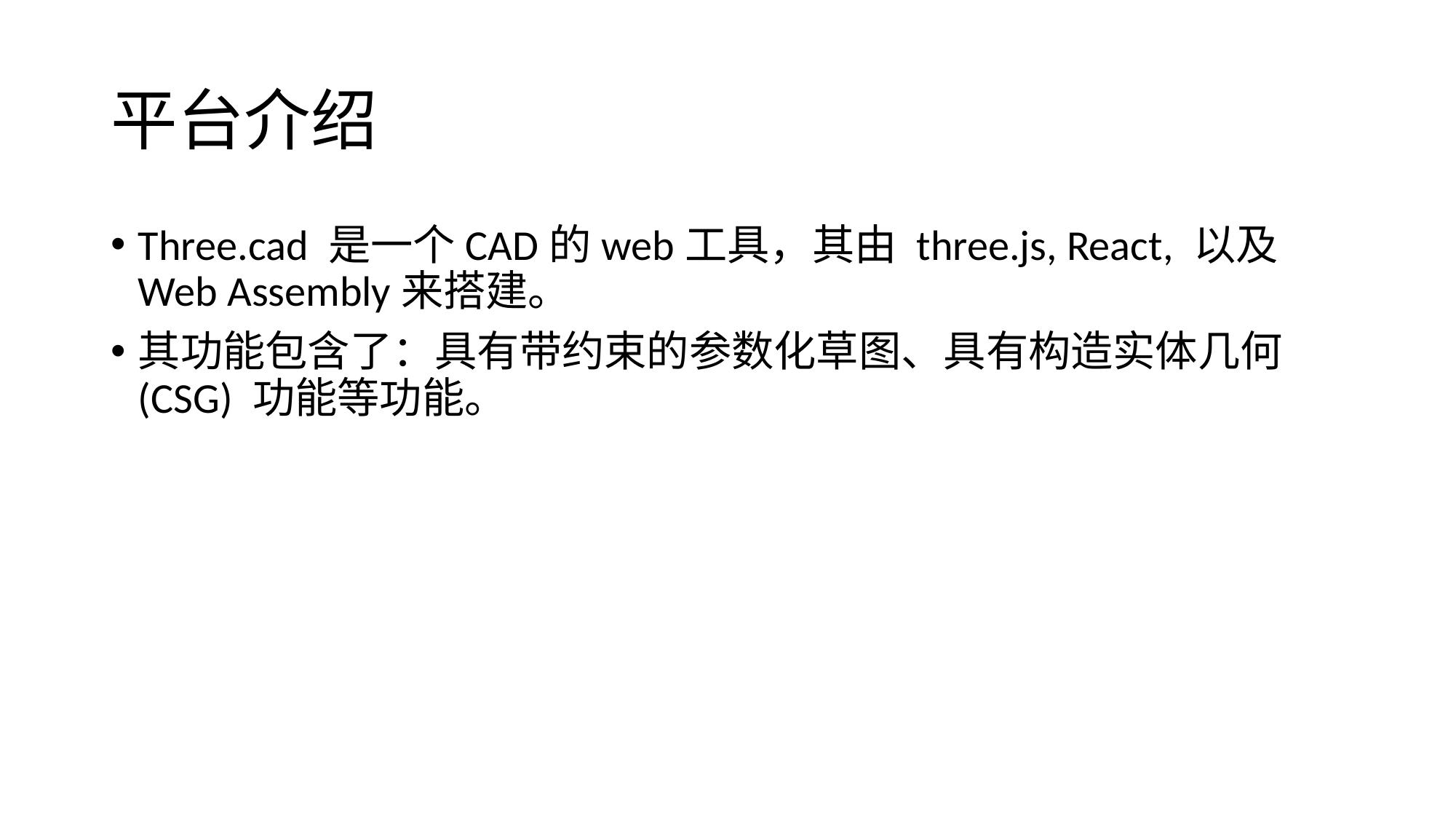

# 平台介绍
Three.cad 是一个CAD的web工具，其由 three.js, React, 以及 Web Assembly来搭建。
其功能包含了：具有带约束的参数化草图、具有构造实体几何 (CSG) 功能等功能。